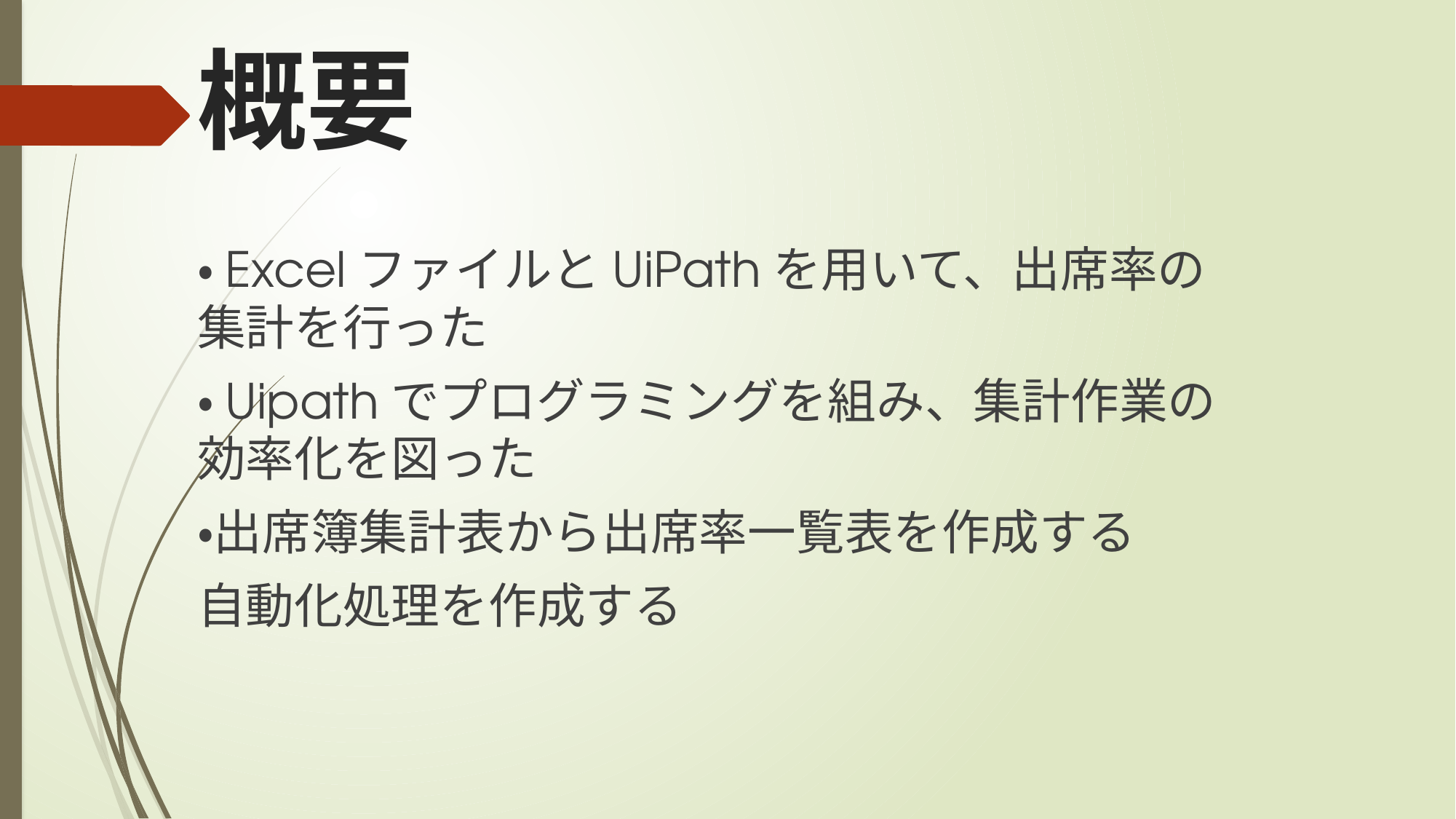

# 概要
・ExcelファイルとUiPathを用いて、出席率の集計を行った
・Uipathでプログラミングを組み、集計作業の効率化を図った
・出席簿集計表から出席率一覧表を作成する
自動化処理を作成する